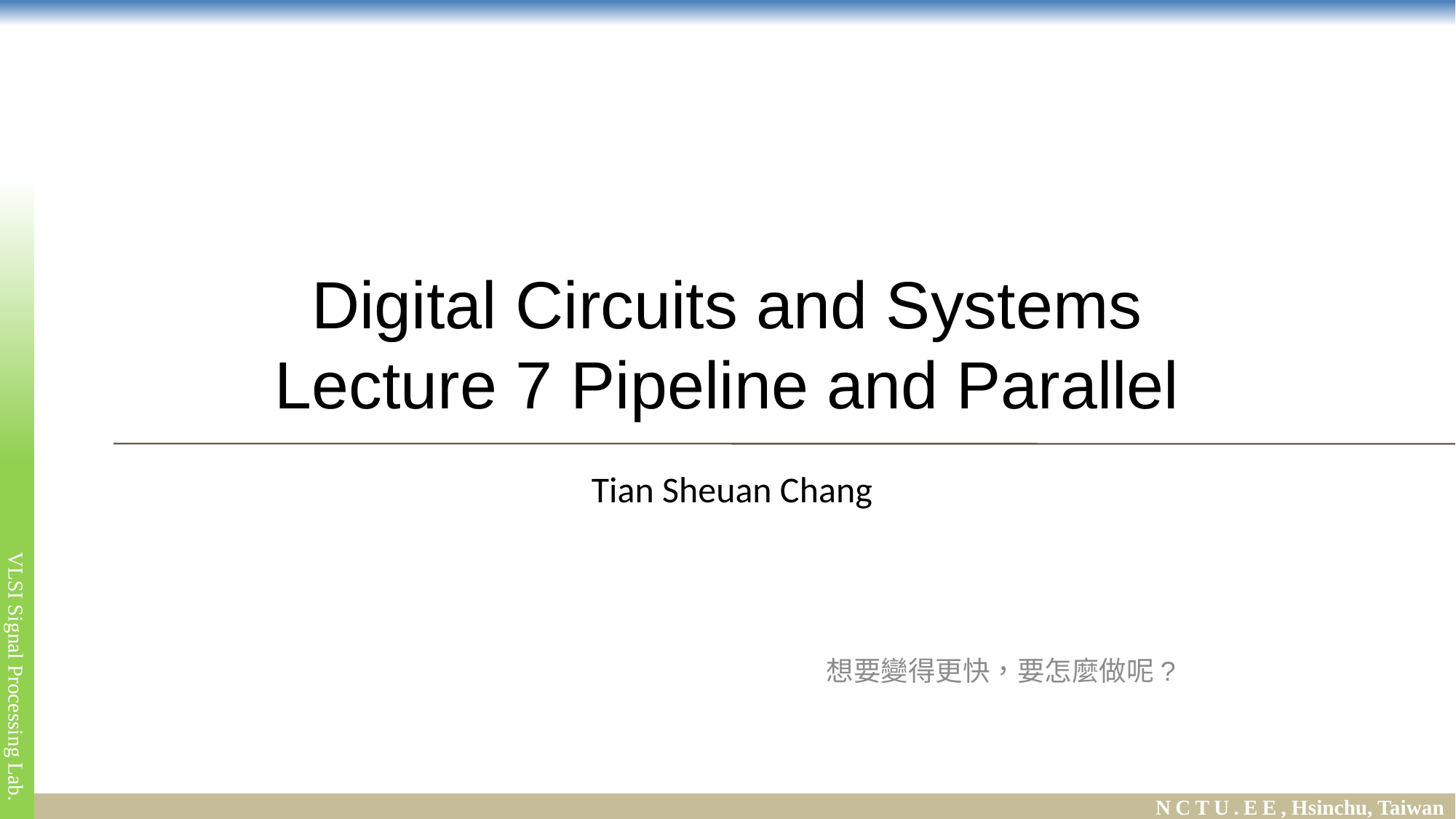

# Digital Circuits and Systems Lecture 7 Pipeline and Parallel
Tian Sheuan Chang
想要變得更快，要怎麼做呢?